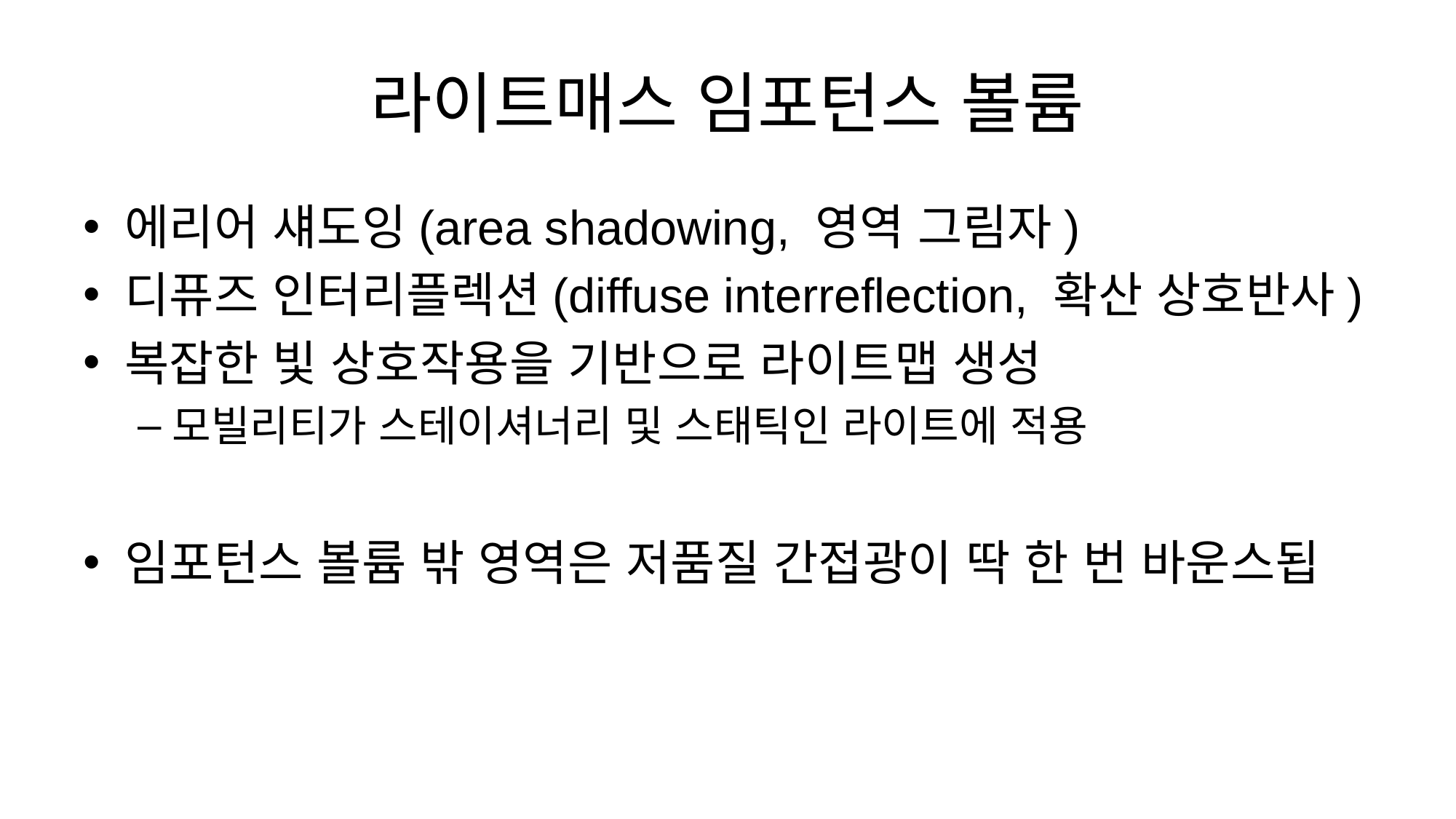

# 라이트매스 임포턴스 볼륨
에리어 섀도잉(area shadowing, 영역 그림자)
디퓨즈 인터리플렉션(diffuse interreflection, 확산 상호반사)
복잡한 빛 상호작용을 기반으로 라이트맵 생성
모빌리티가 스테이셔너리 및 스태틱인 라이트에 적용

임포턴스 볼륨 밖 영역은 저품질 간접광이 딱 한 번 바운스됩